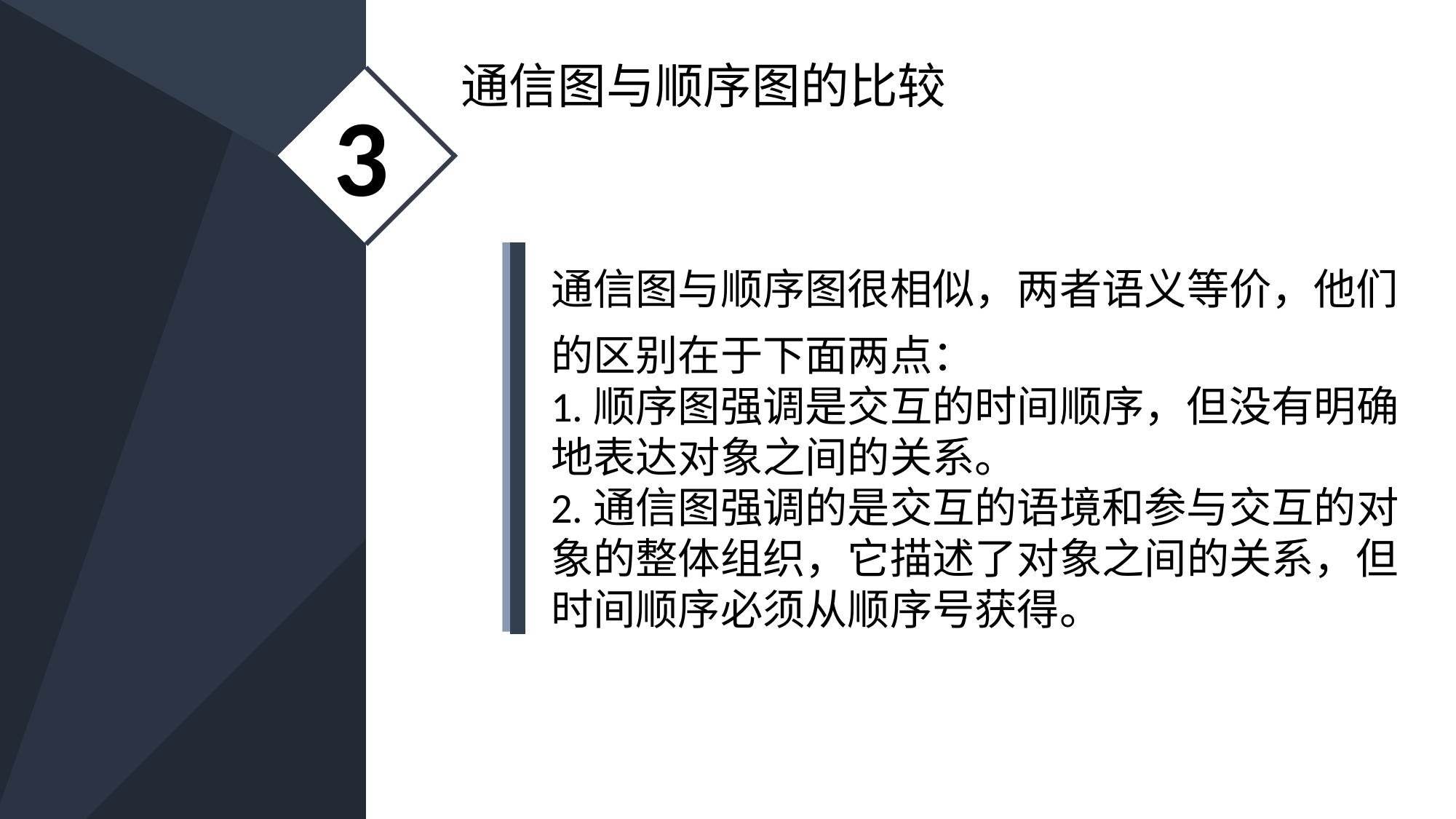

通信图与顺序图的比较

3
通信图与顺序图很相似，两者语义等价，他们的区别在于下面两点：
1.顺序图强调是交互的时间顺序，但没有明确地表达对象之间的关系。
2.通信图强调的是交互的语境和参与交互的对象的整体组织，它描述了对象之间的关系，但时间顺序必须从顺序号获得。